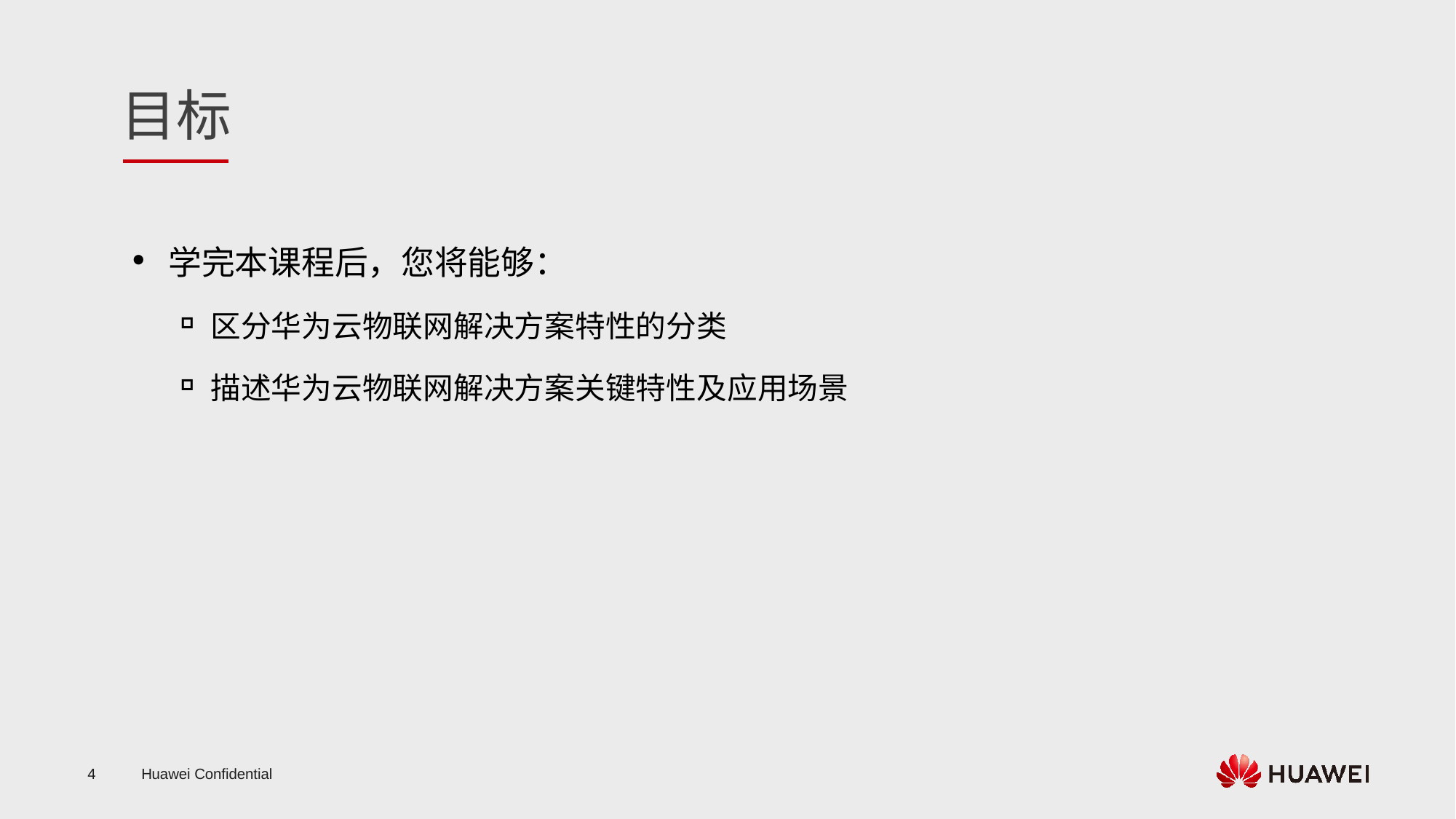

学完本课程后，您将能够：
区分华为云物联网解决方案特性的分类
描述华为云物联网解决方案关键特性及应用场景